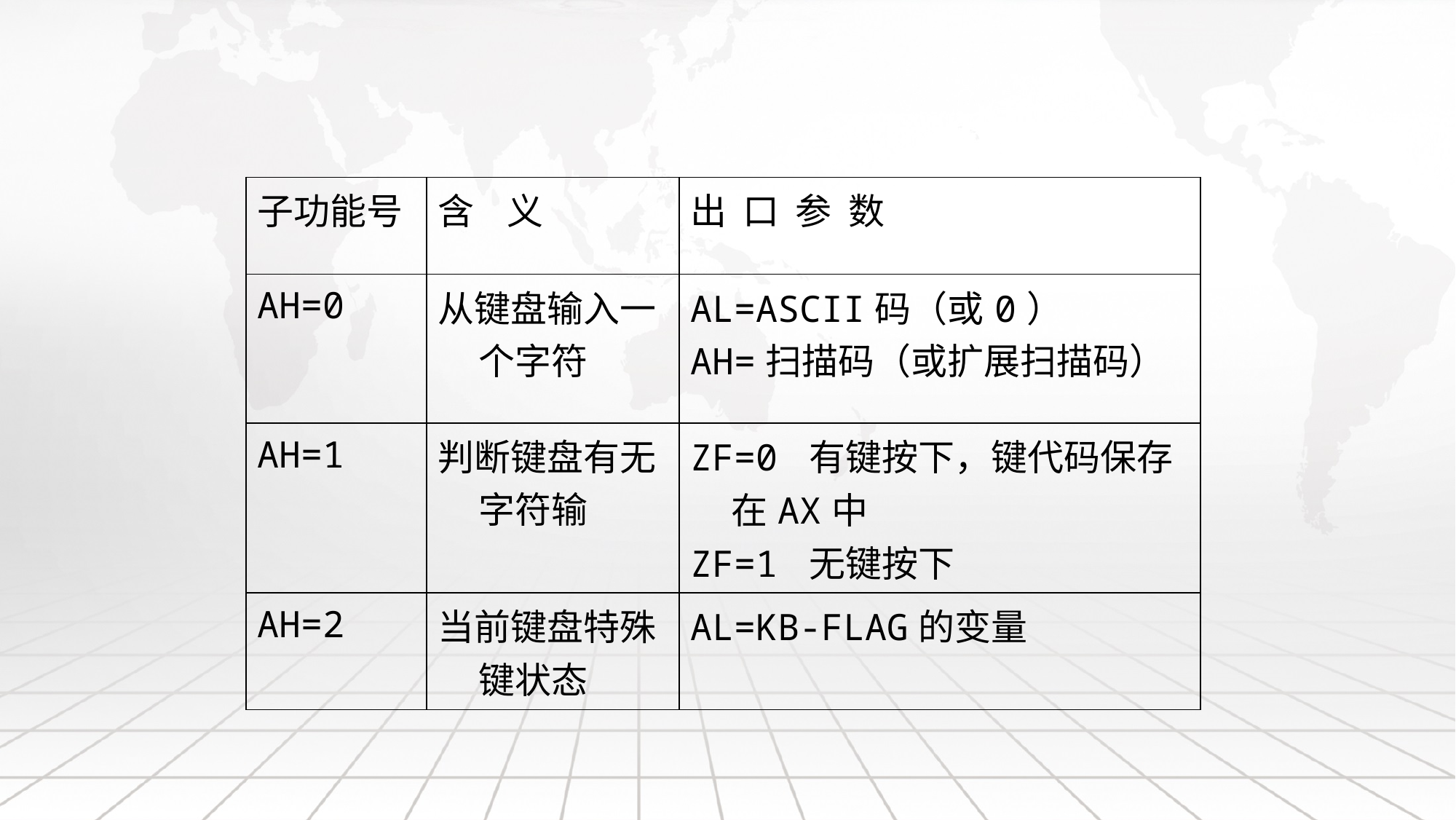

| 子功能号 | 含 义 | 出 口 参 数 |
| --- | --- | --- |
| AH=0 | 从键盘输入一个字符 | AL=ASCII码（或0） AH=扫描码（或扩展扫描码） |
| AH=1 | 判断键盘有无字符输 | ZF=0 有键按下，键代码保存在AX中 ZF=1 无键按下 |
| AH=2 | 当前键盘特殊键状态 | AL=KB-FLAG的变量 |